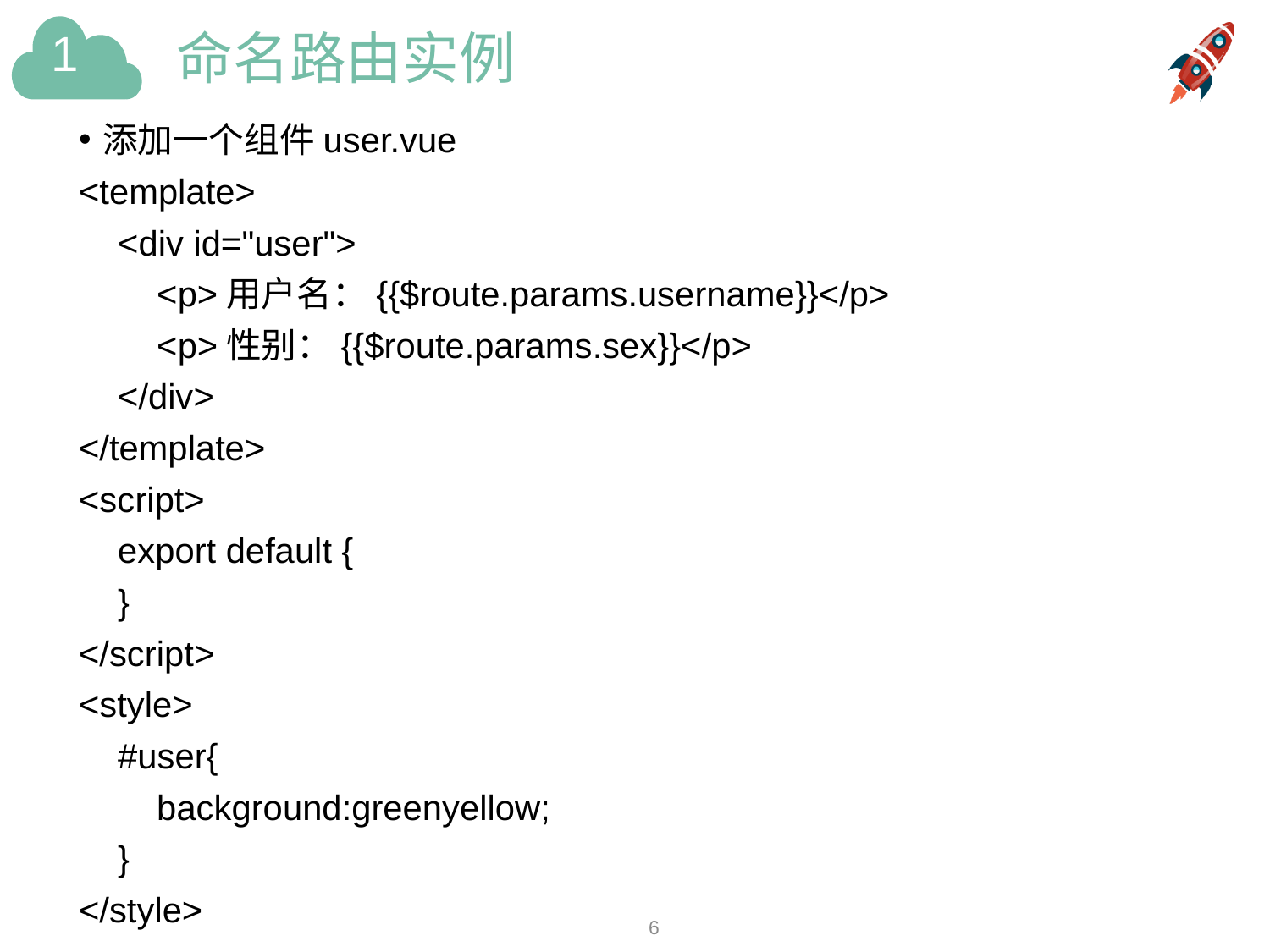

# 命名路由实例
添加一个组件user.vue
<template>
    <div id="user">
        <p>用户名：{{$route.params.username}}</p>
        <p>性别：{{$route.params.sex}}</p>
    </div>
</template>
<script>
    export default {
    }
</script>
<style>
    #user{
        background:greenyellow;
    }
</style>
6